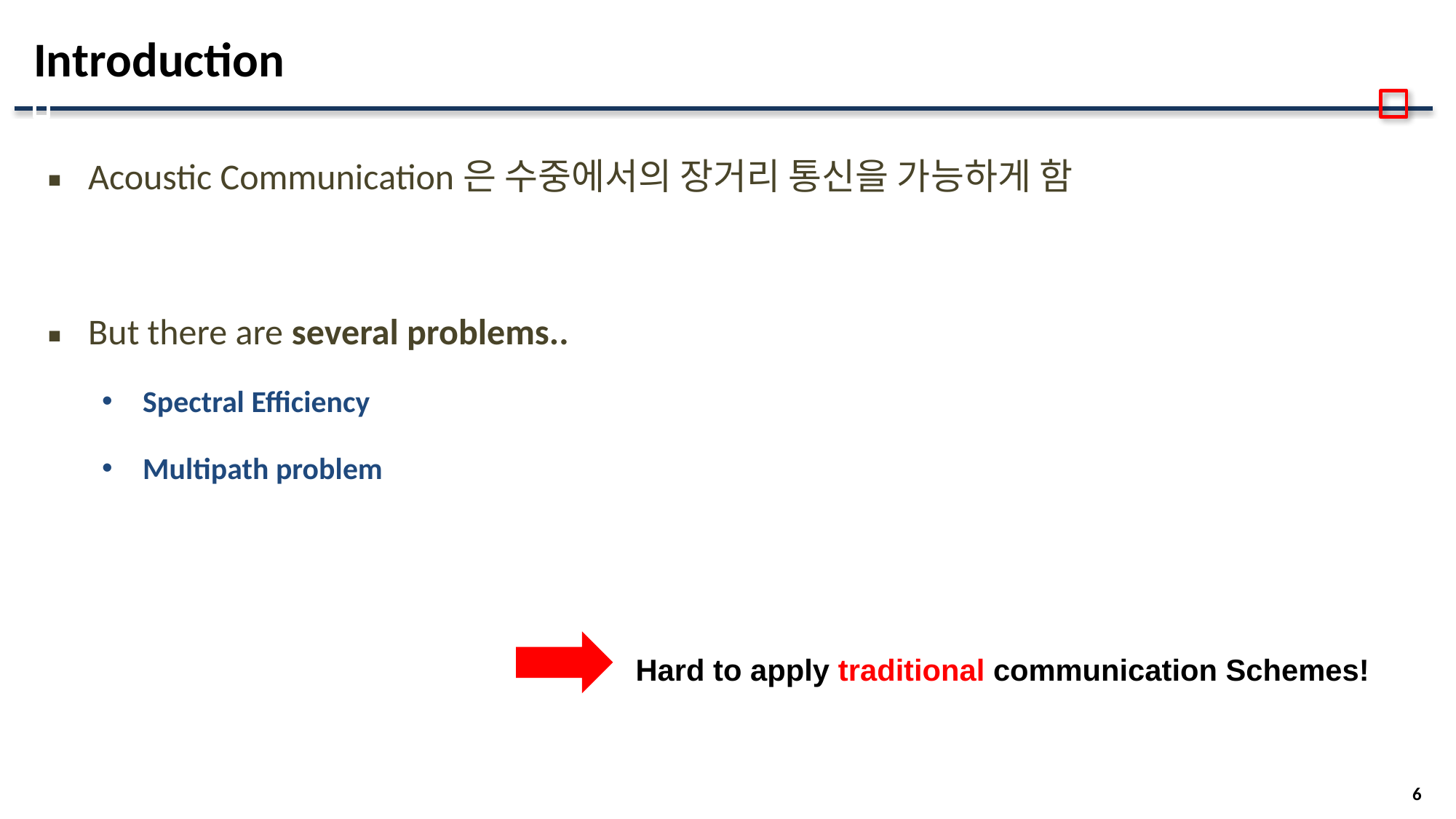

# Introduction
Acoustic Communication은 수중에서의 장거리 통신을 가능하게 함

But there are several problems..
Spectral Efficiency
Multipath problem

Hard to apply traditional communication Schemes!

6